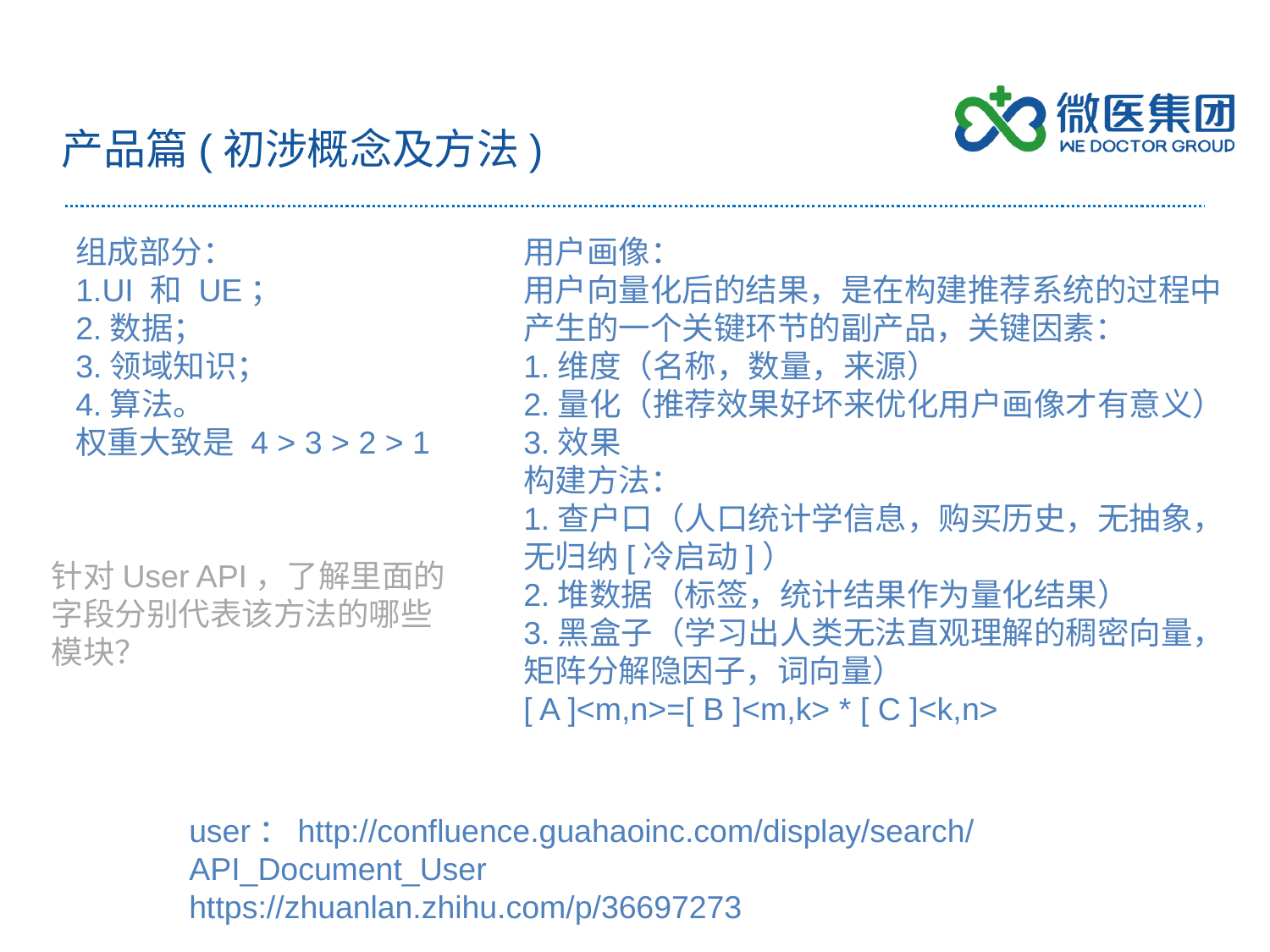

产品篇(初涉概念及方法)
组成部分：
1.UI 和 UE；
2.数据；
3.领域知识；
4.算法。
权重大致是 4 > 3 > 2 > 1
用户画像：
用户向量化后的结果，是在构建推荐系统的过程中产生的一个关键环节的副产品，关键因素：
1.维度（名称，数量，来源）
2.量化（推荐效果好坏来优化用户画像才有意义）
3.效果
构建方法：
1.查户口（人口统计学信息，购买历史，无抽象，无归纳[冷启动]）
2.堆数据（标签，统计结果作为量化结果）
3.黑盒子（学习出人类无法直观理解的稠密向量，矩阵分解隐因子，词向量）
[ A ]˂m,n˃=[ B ]˂m,k˃ * [ C ]˂k,n˃
针对User API，了解里面的
字段分别代表该方法的哪些
模块？
user：http://confluence.guahaoinc.com/display/search/API_Document_User
https://zhuanlan.zhihu.com/p/36697273